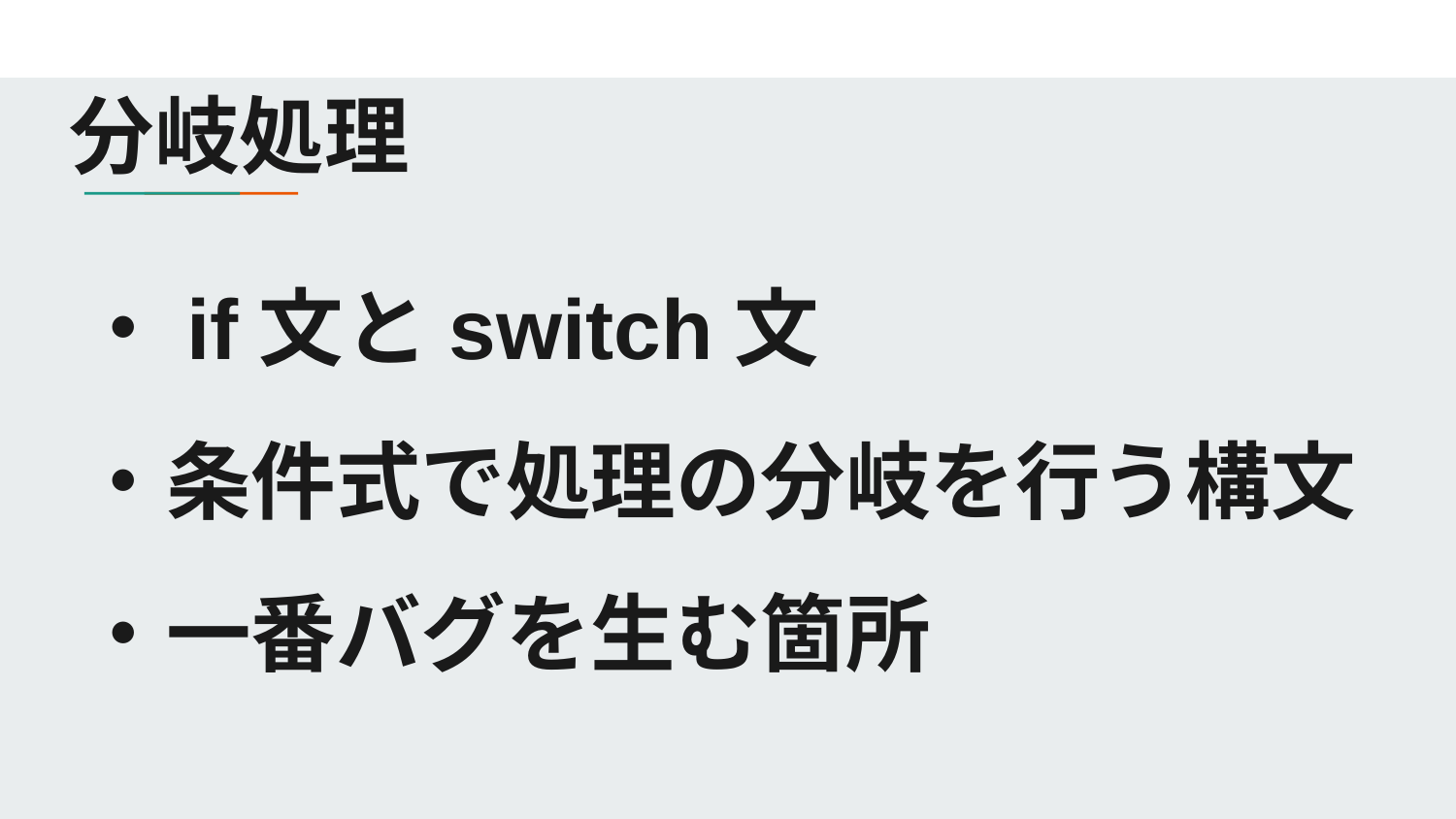

# 分岐処理
・if文とswitch文
・条件式で処理の分岐を行う構文
・一番バグを生む箇所